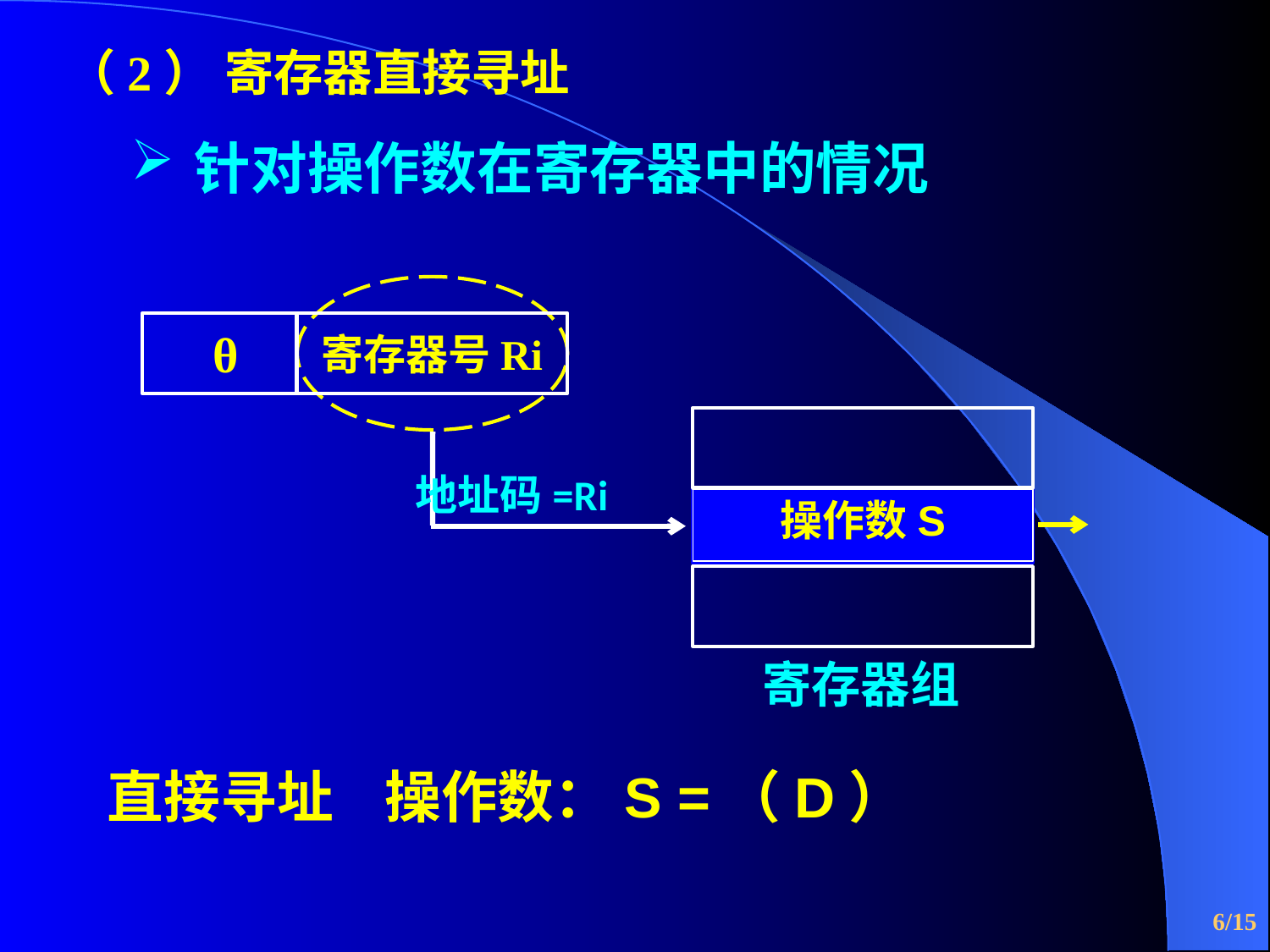

（2） 寄存器直接寻址
针对操作数在寄存器中的情况

寄存器号Ri
θ

寄存器组
地址码=Ri
操作数S
直接寻址    操作数：S =（D）
6/15